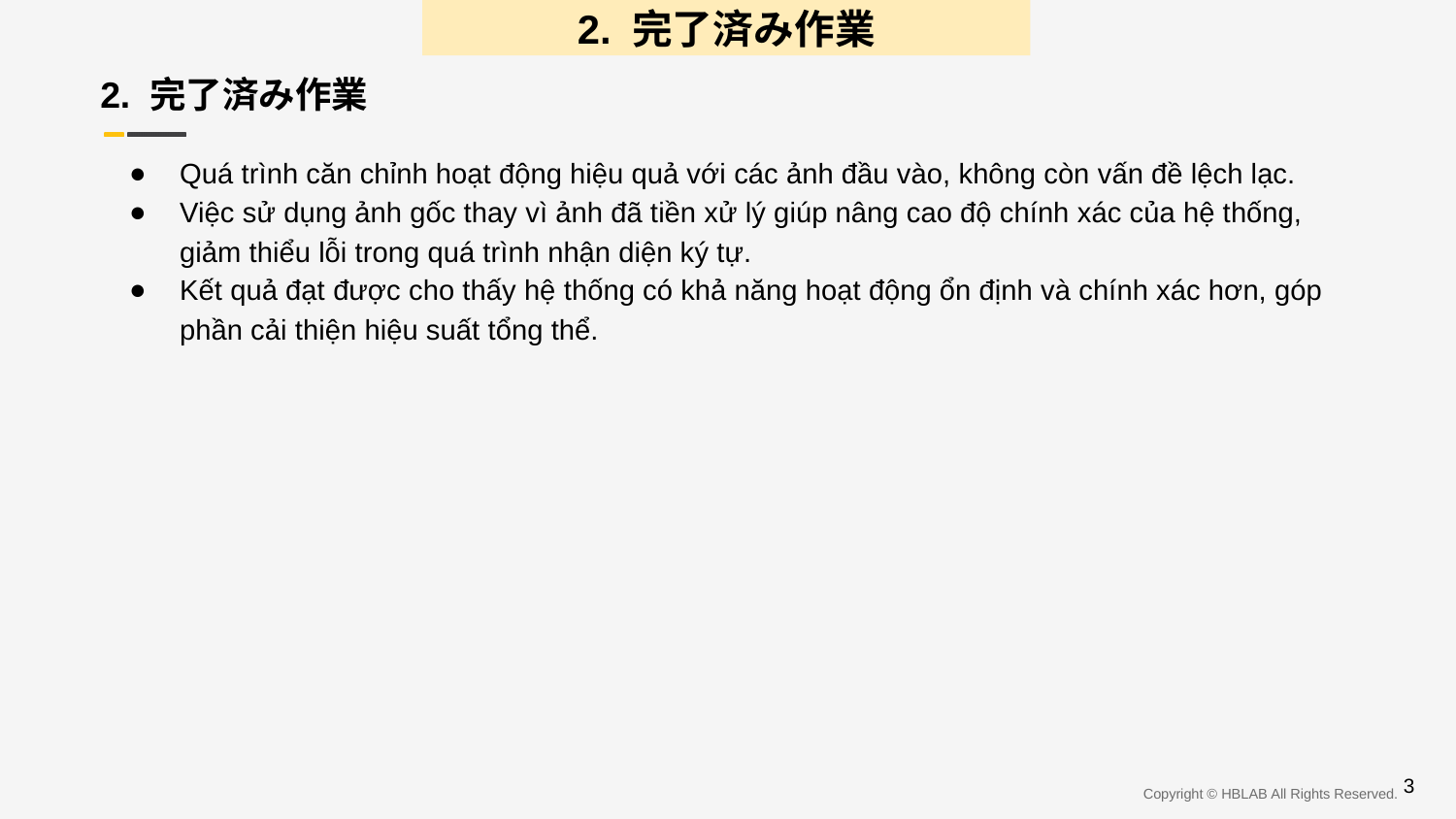

2. 完了済み作業
2. 完了済み作業
Quá trình căn chỉnh hoạt động hiệu quả với các ảnh đầu vào, không còn vấn đề lệch lạc.
Việc sử dụng ảnh gốc thay vì ảnh đã tiền xử lý giúp nâng cao độ chính xác của hệ thống, giảm thiểu lỗi trong quá trình nhận diện ký tự.
Kết quả đạt được cho thấy hệ thống có khả năng hoạt động ổn định và chính xác hơn, góp phần cải thiện hiệu suất tổng thể.
3